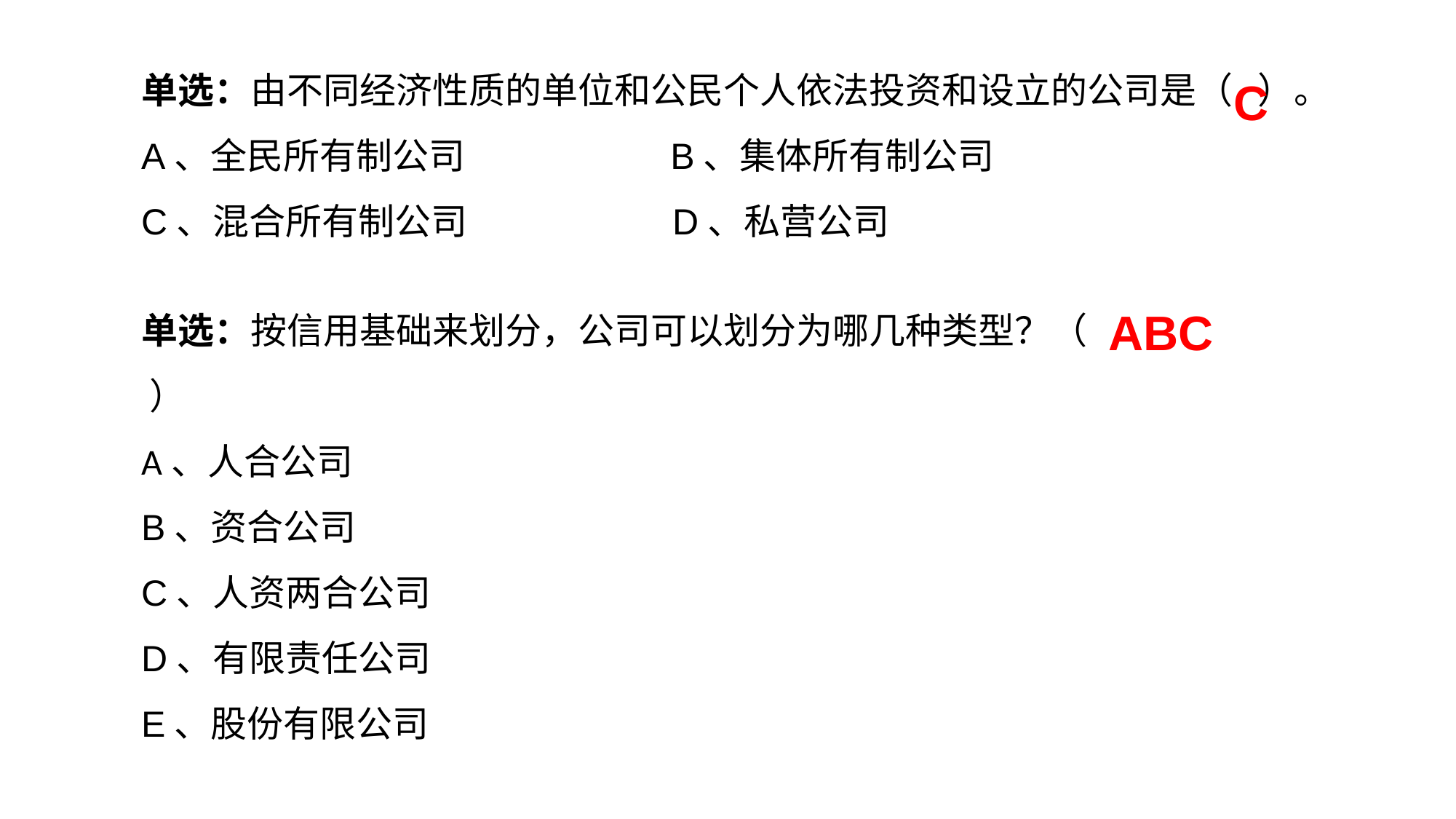

单选：由不同经济性质的单位和公民个人依法投资和设立的公司是（   ）。
A、全民所有制公司                        B、集体所有制公司
C、混合所有制公司                        D、私营公司
C
单选：按信用基础来划分，公司可以划分为哪几种类型？（               ）
A、人合公司
B、资合公司
C、人资两合公司
D、有限责任公司
E、股份有限公司

ABC